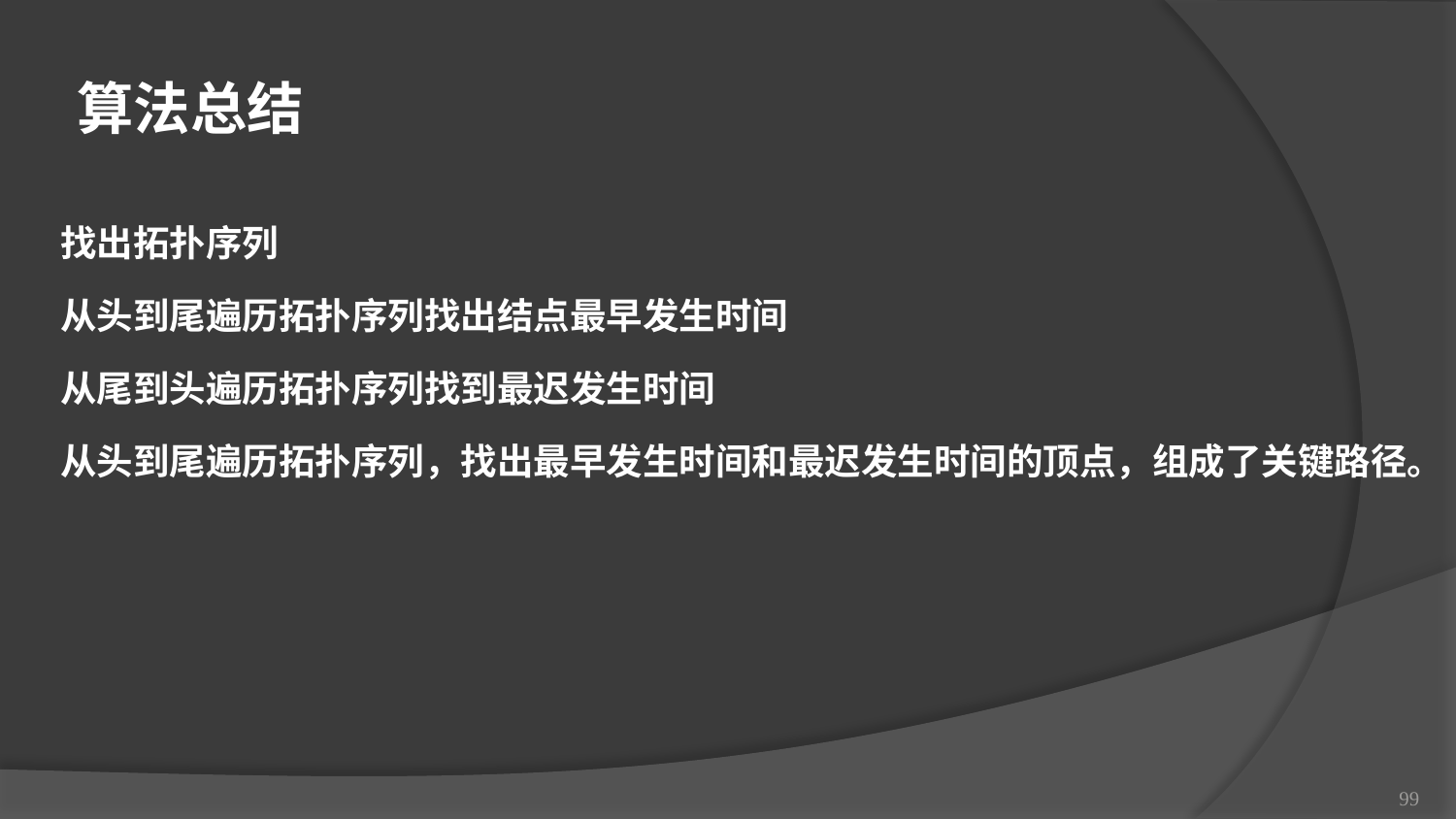

算法总结
找出拓扑序列
从头到尾遍历拓扑序列找出结点最早发生时间
从尾到头遍历拓扑序列找到最迟发生时间
从头到尾遍历拓扑序列，找出最早发生时间和最迟发生时间的顶点，组成了关键路径。
99